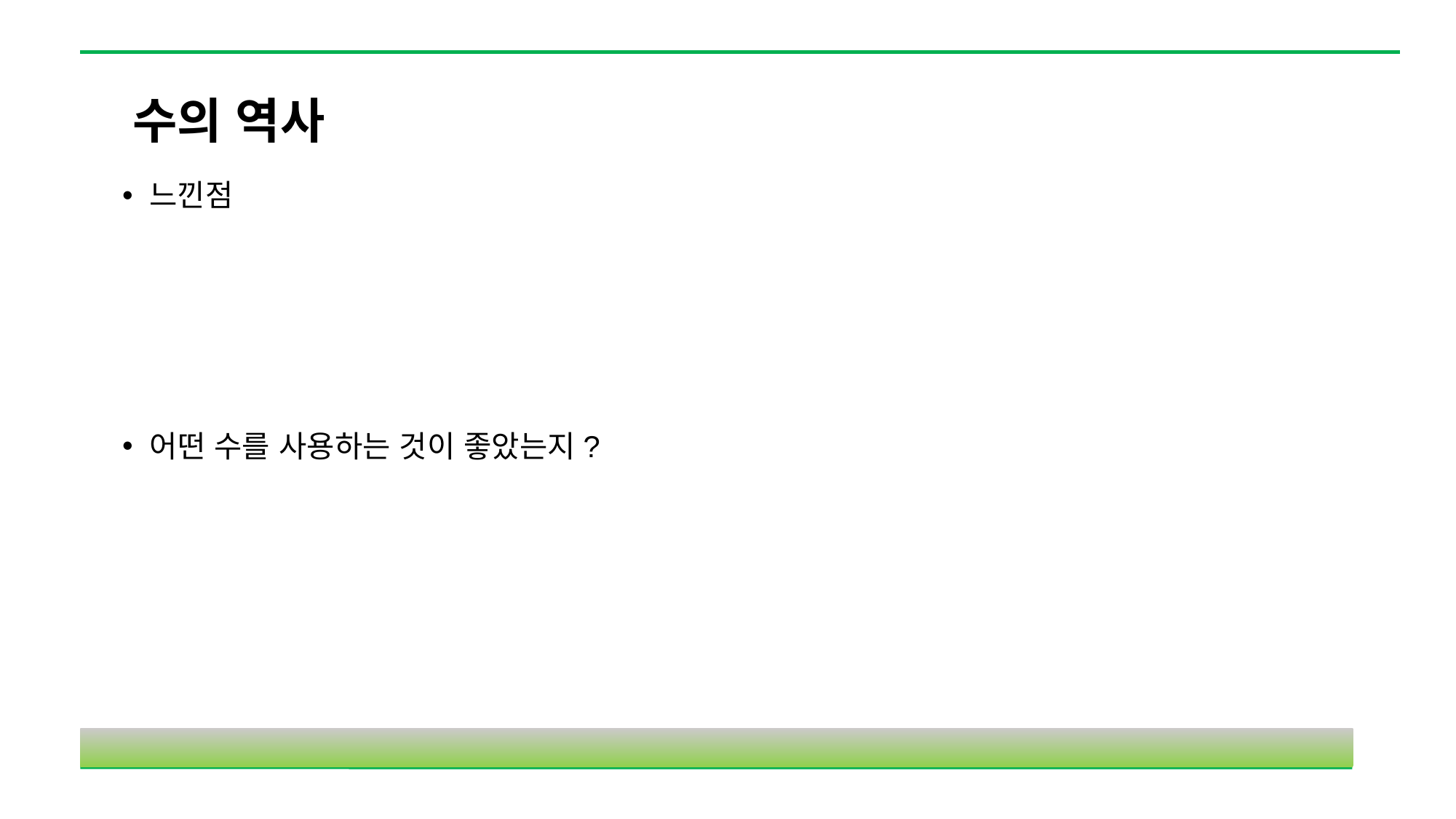

수의 역사
느낀점
어떤 수를 사용하는 것이 좋았는지?